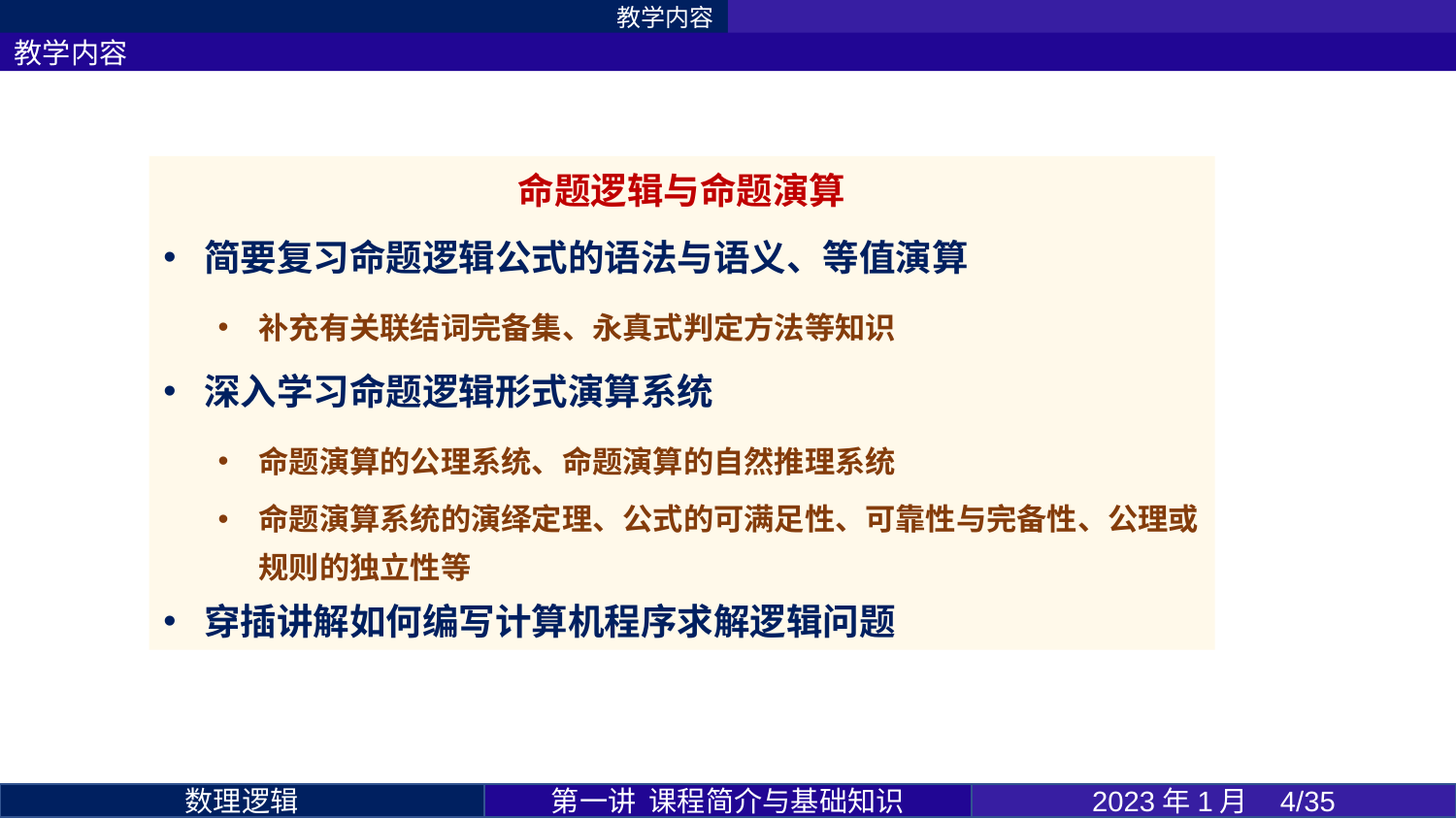

教学内容
教学内容
命题逻辑与命题演算
简要复习命题逻辑公式的语法与语义、等值演算
补充有关联结词完备集、永真式判定方法等知识
深入学习命题逻辑形式演算系统
命题演算的公理系统、命题演算的自然推理系统
命题演算系统的演绎定理、公式的可满足性、可靠性与完备性、公理或规则的独立性等
穿插讲解如何编写计算机程序求解逻辑问题
第一讲  课程简介与基础知识
2023年1月    4/35
数理逻辑